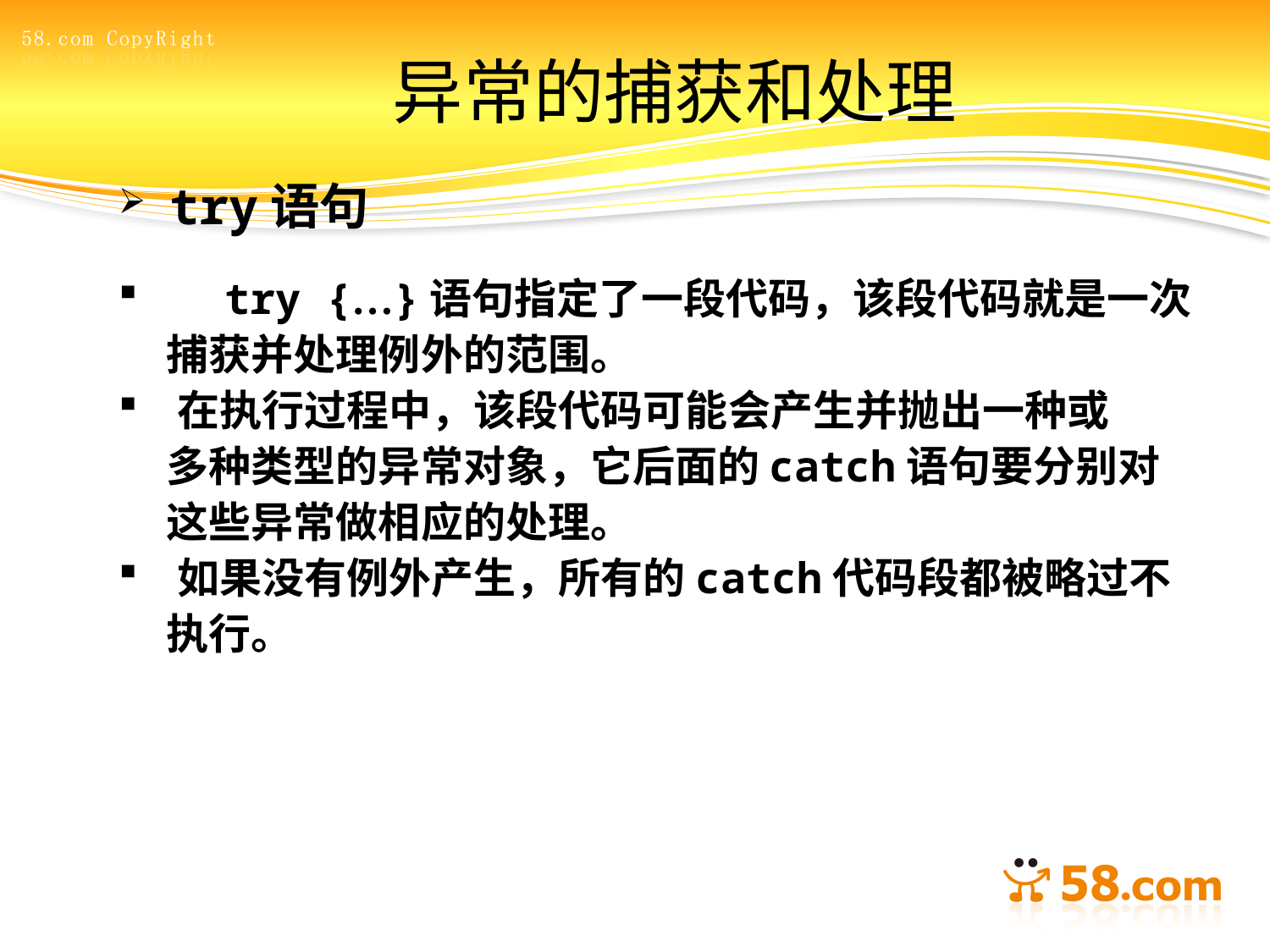

# 异常的捕获和处理
 try语句

   try {…}语句指定了一段代码，该段代码就是一次
    捕获并处理例外的范围。
  在执行过程中，该段代码可能会产生并抛出一种或
    多种类型的异常对象，它后面的catch语句要分别对
    这些异常做相应的处理。
  如果没有例外产生，所有的catch代码段都被略过不
    执行。